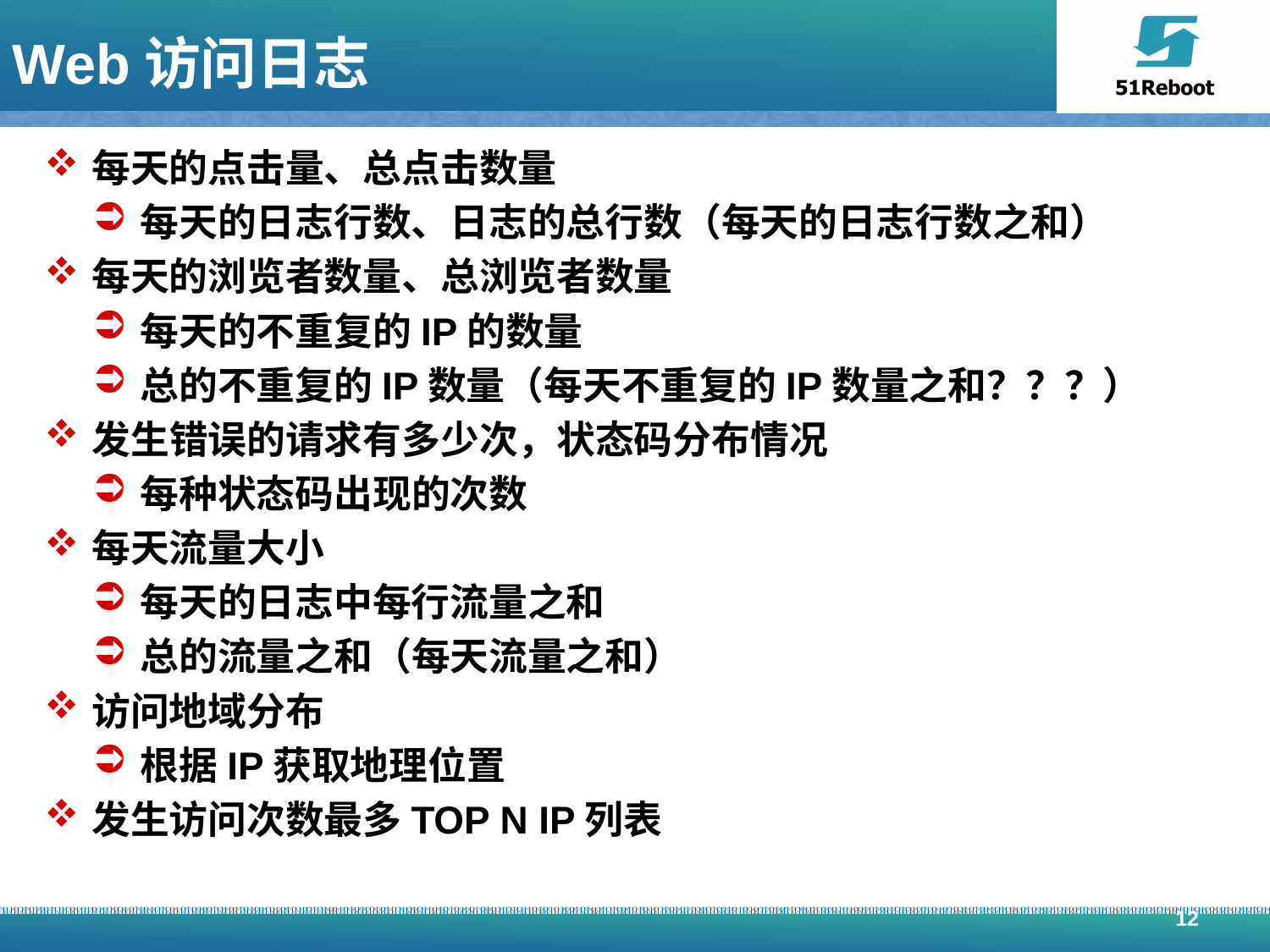

# Web访问日志
每天的点击量、总点击数量
每天的日志行数、日志的总行数（每天的日志行数之和）
每天的浏览者数量、总浏览者数量
每天的不重复的IP的数量
总的不重复的IP数量（每天不重复的IP数量之和？？？）
发生错误的请求有多少次，状态码分布情况
每种状态码出现的次数
每天流量大小
每天的日志中每行流量之和
总的流量之和（每天流量之和）
访问地域分布
根据IP获取地理位置
发生访问次数最多TOP N IP列表